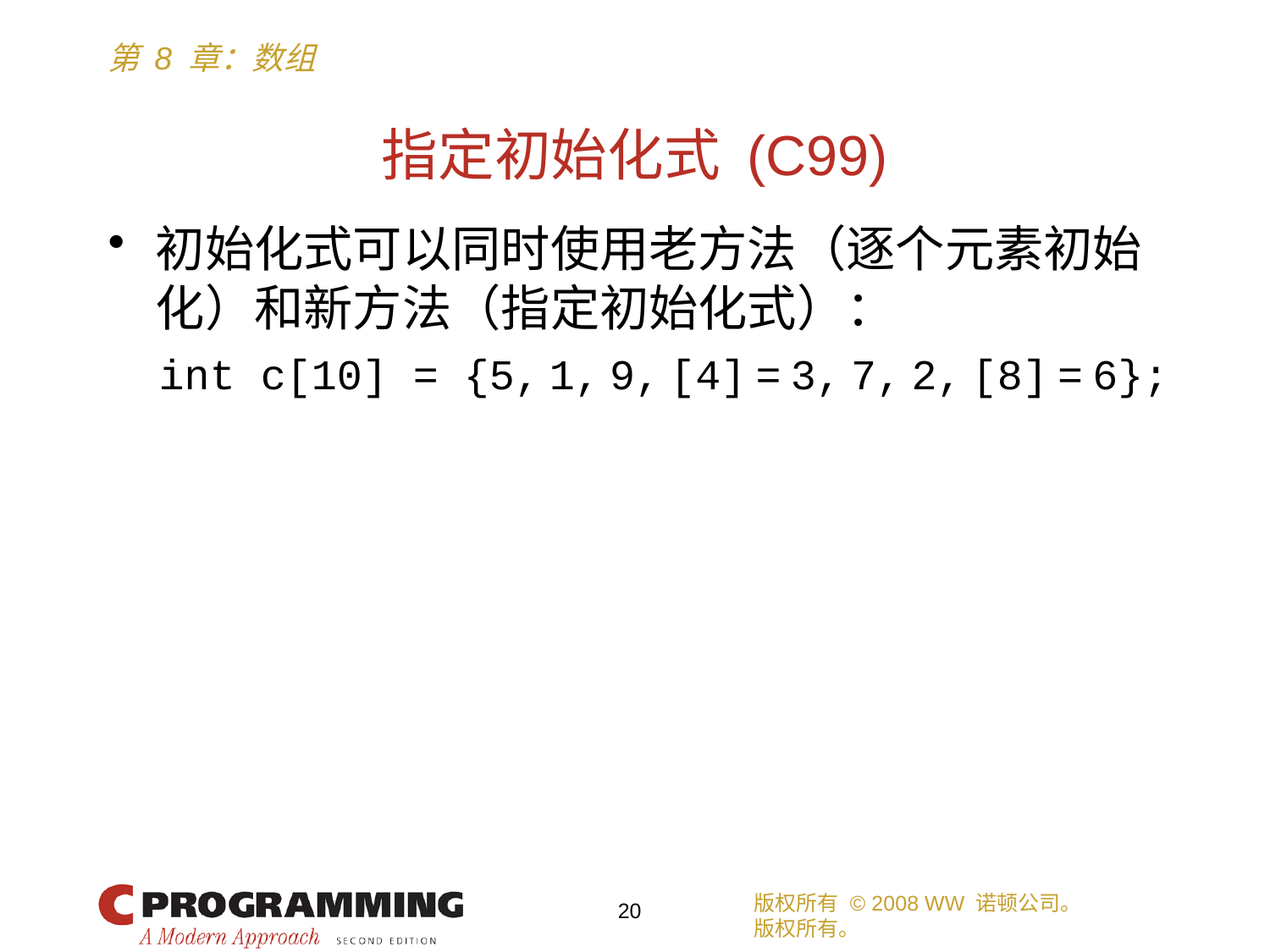

# 指定初始化式 (C99)
初始化式可以同时使用老方法（逐个元素初始化）和新方法（指定初始化式）：
  int c[10] = {5, 1, 9, [4] = 3, 7, 2, [8] = 6};
版权所有 © 2008 WW 诺顿公司。
版权所有。
20